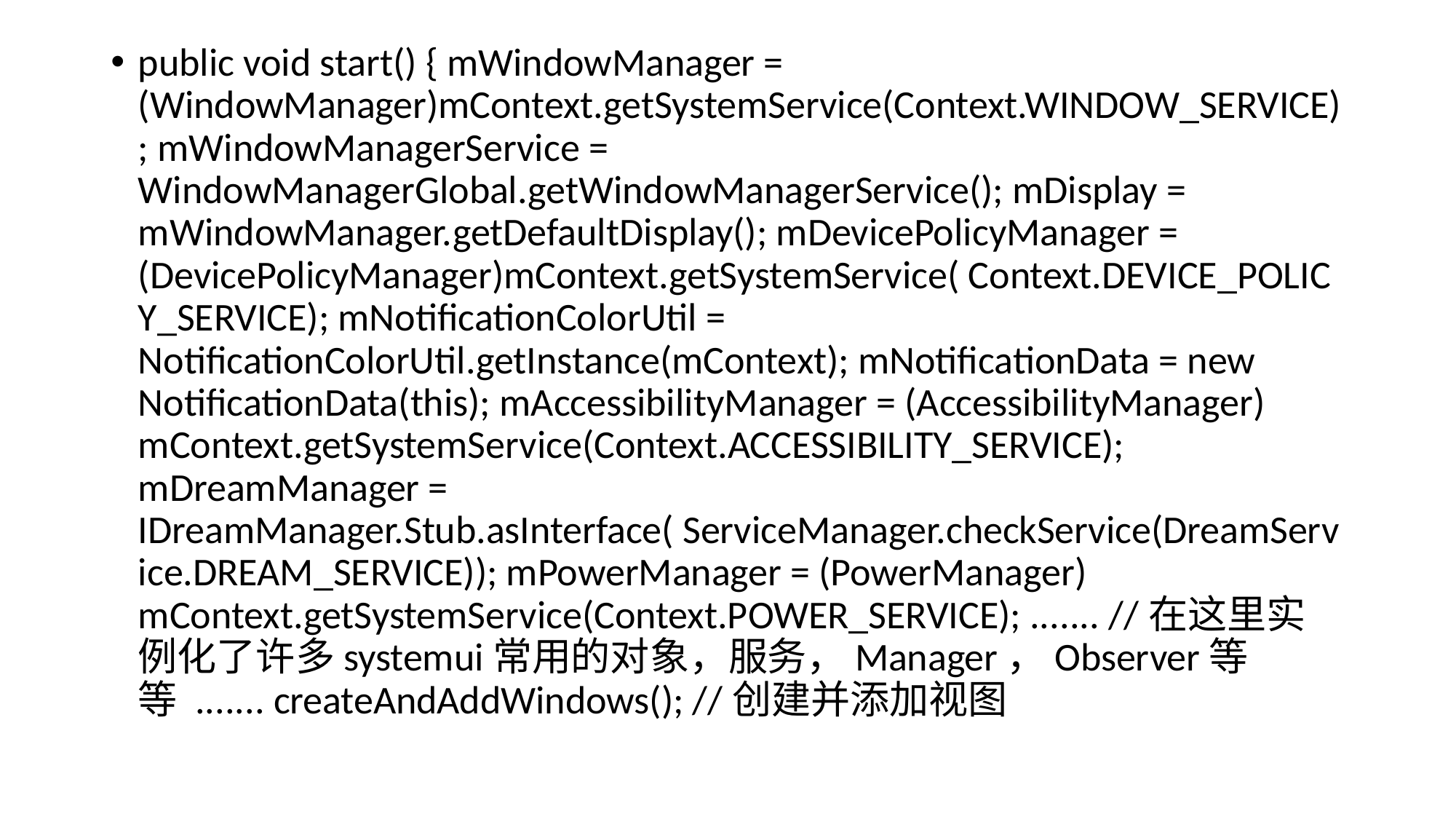

public void start() { mWindowManager = (WindowManager)mContext.getSystemService(Context.WINDOW_SERVICE); mWindowManagerService = WindowManagerGlobal.getWindowManagerService(); mDisplay = mWindowManager.getDefaultDisplay(); mDevicePolicyManager = (DevicePolicyManager)mContext.getSystemService( Context.DEVICE_POLICY_SERVICE); mNotificationColorUtil = NotificationColorUtil.getInstance(mContext); mNotificationData = new NotificationData(this); mAccessibilityManager = (AccessibilityManager) mContext.getSystemService(Context.ACCESSIBILITY_SERVICE); mDreamManager = IDreamManager.Stub.asInterface( ServiceManager.checkService(DreamService.DREAM_SERVICE)); mPowerManager = (PowerManager) mContext.getSystemService(Context.POWER_SERVICE); ....... //在这里实例化了许多systemui常用的对象，服务，Manager，Observer等等 ....... createAndAddWindows(); //创建并添加视图